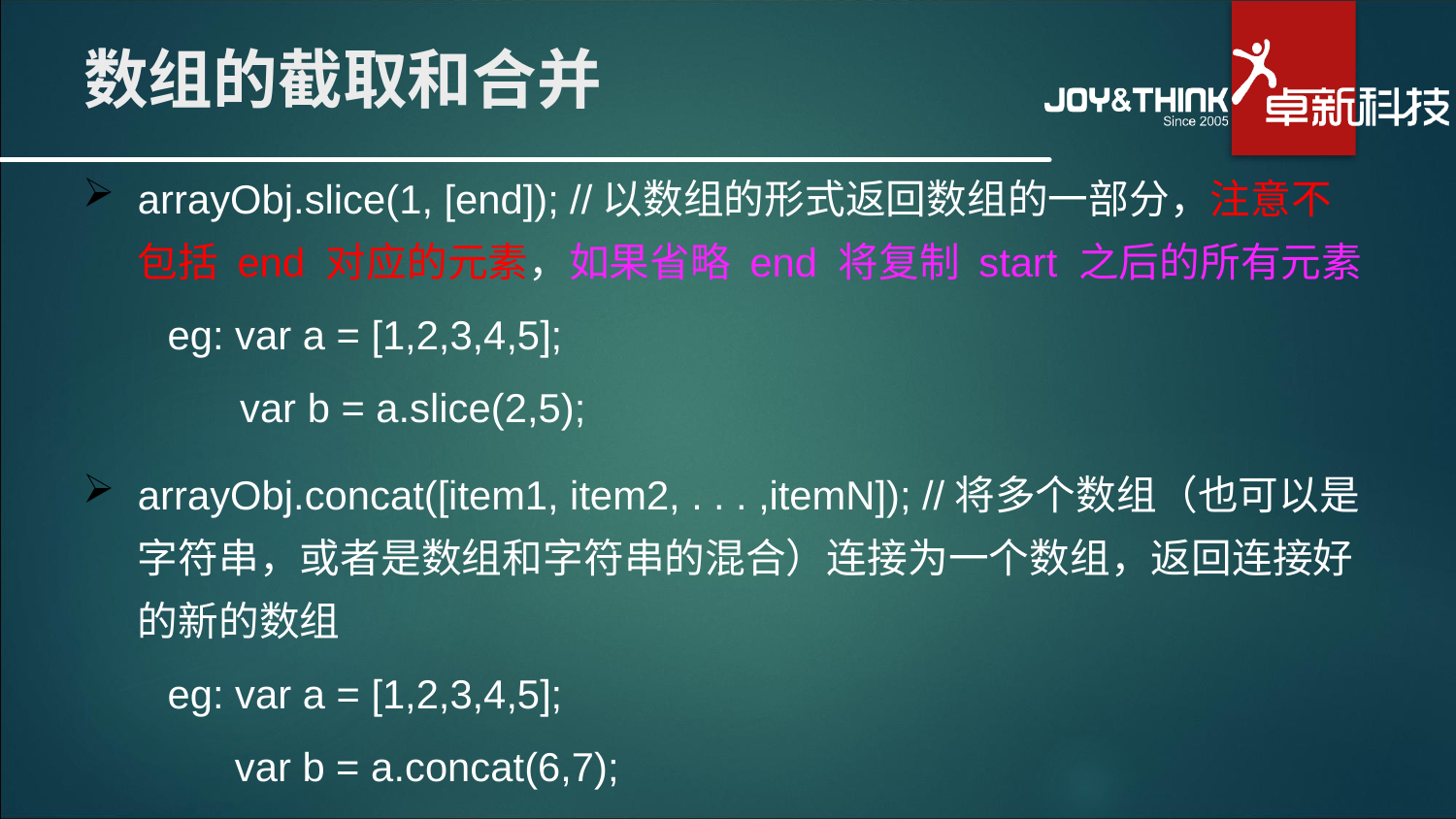

# 数组的截取和合并
arrayObj.slice(1, [end]); //以数组的形式返回数组的一部分，注意不包括 end 对应的元素，如果省略 end 将复制 start 之后的所有元素
eg: var a = [1,2,3,4,5];
	 var b = a.slice(2,5);
arrayObj.concat([item1, item2, . . . ,itemN]); //将多个数组（也可以是字符串，或者是数组和字符串的混合）连接为一个数组，返回连接好的新的数组
eg: var a = [1,2,3,4,5];
      var b = a.concat(6,7);